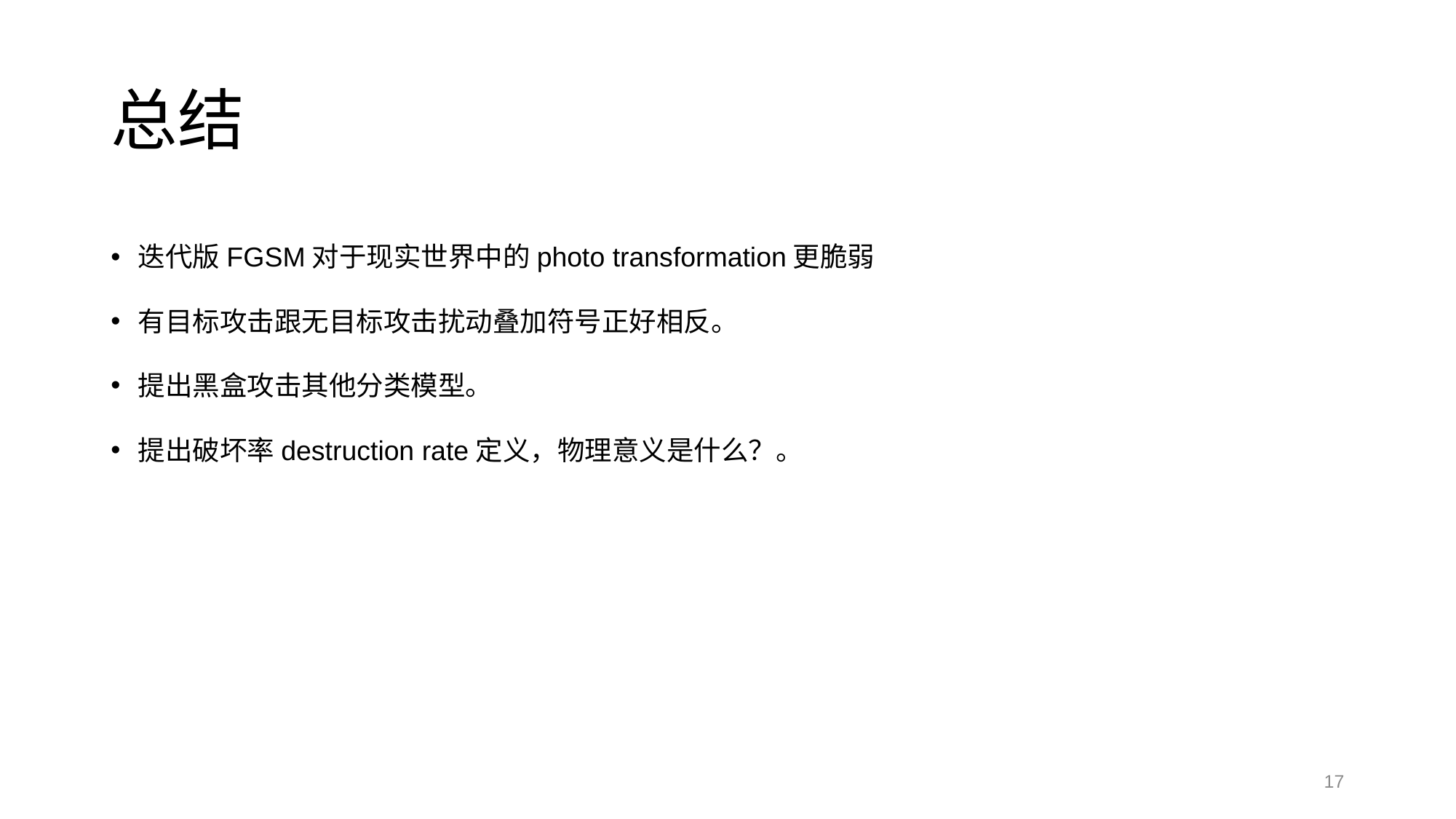

# 总结
迭代版FGSM对于现实世界中的photo transformation更脆弱
有目标攻击跟无目标攻击扰动叠加符号正好相反。
提出黑盒攻击其他分类模型。
提出破坏率destruction rate定义，物理意义是什么？。
17